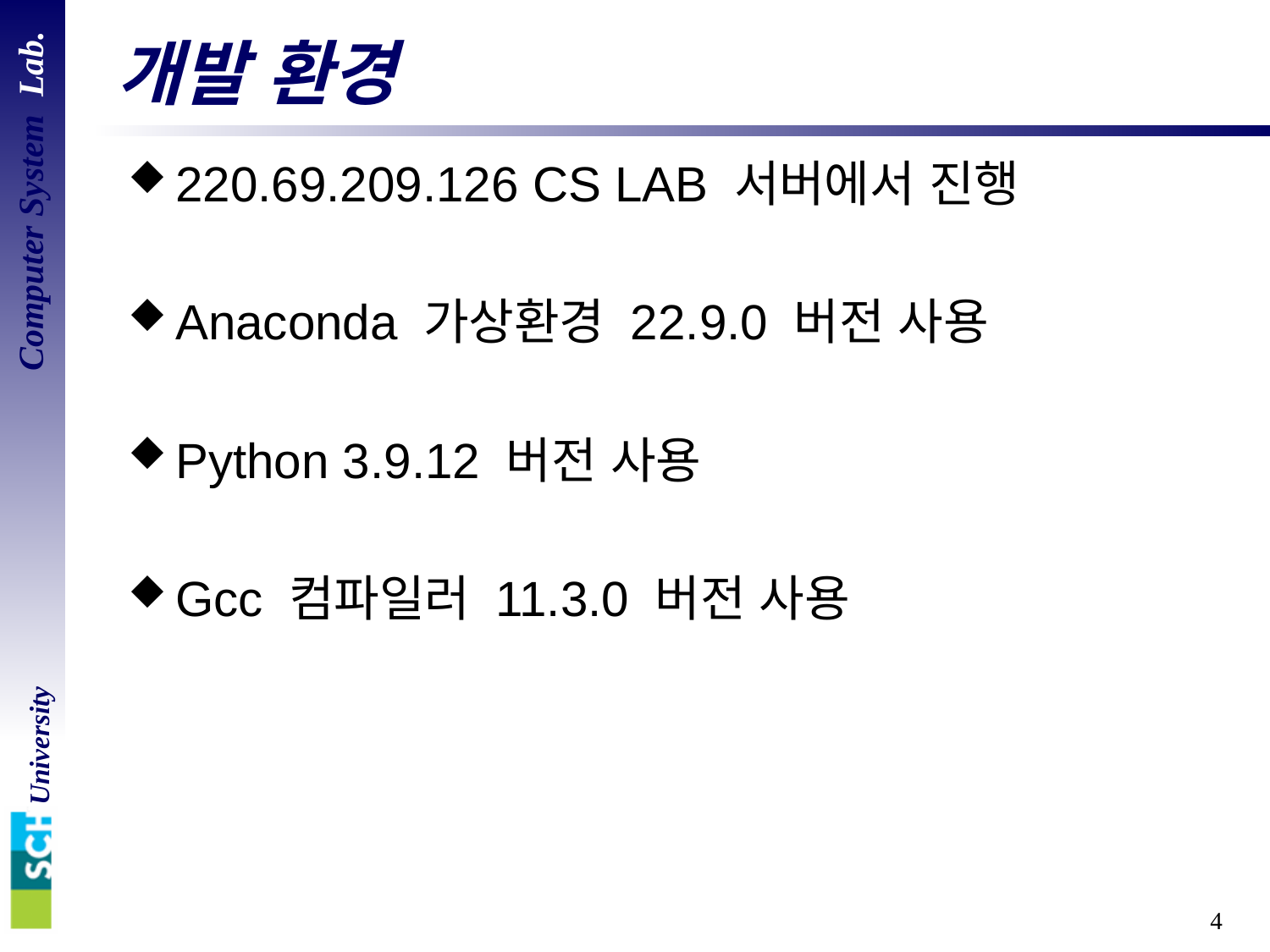

# 개발 환경
220.69.209.126 CS LAB 서버에서 진행

Anaconda 가상환경 22.9.0 버전 사용

Python 3.9.12 버전 사용

Gcc 컴파일러 11.3.0 버전 사용